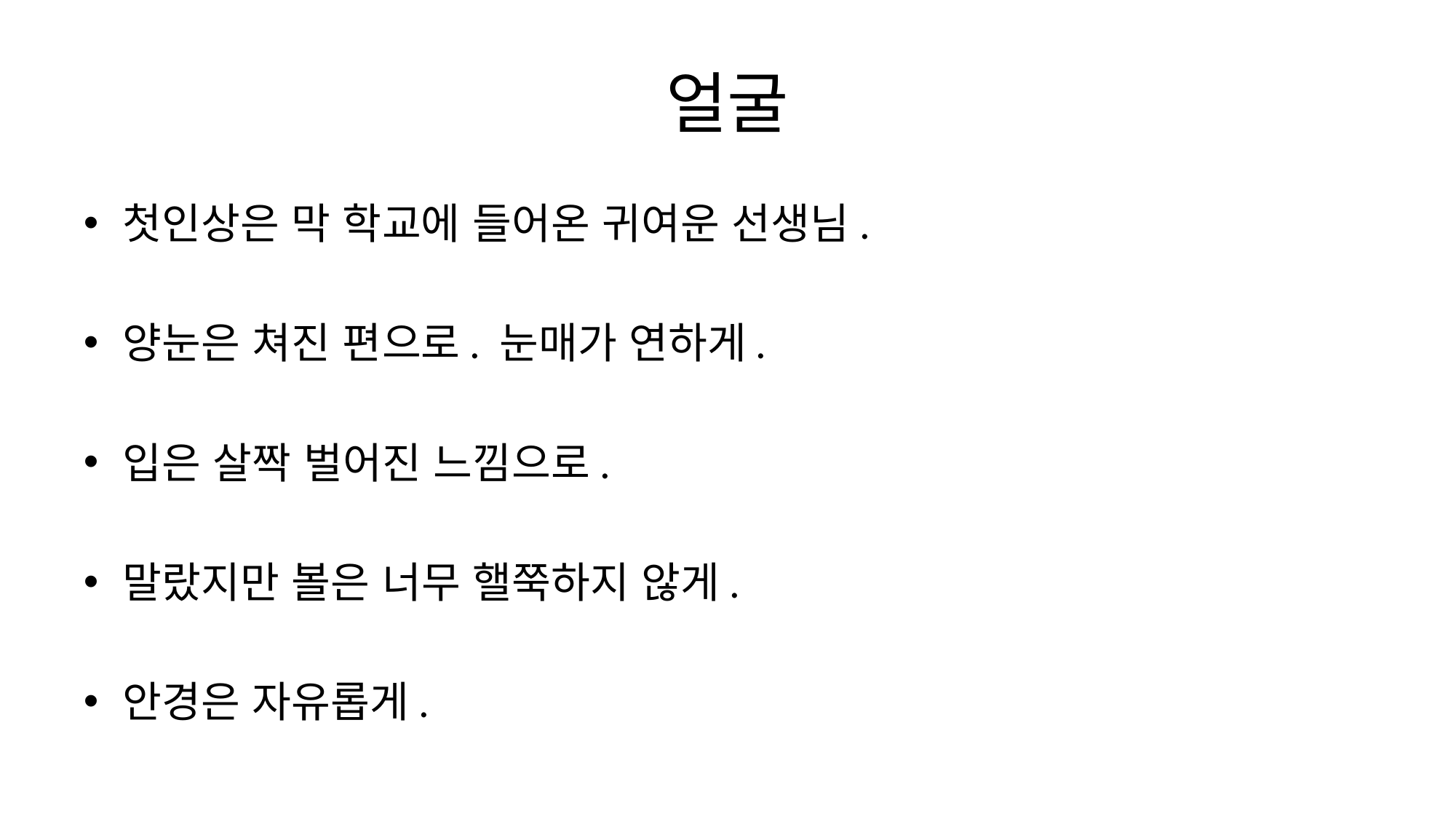

# 얼굴
첫인상은 막 학교에 들어온 귀여운 선생님.

양눈은 쳐진 편으로. 눈매가 연하게.

입은 살짝 벌어진 느낌으로.

말랐지만 볼은 너무 핼쭉하지 않게.

안경은 자유롭게.